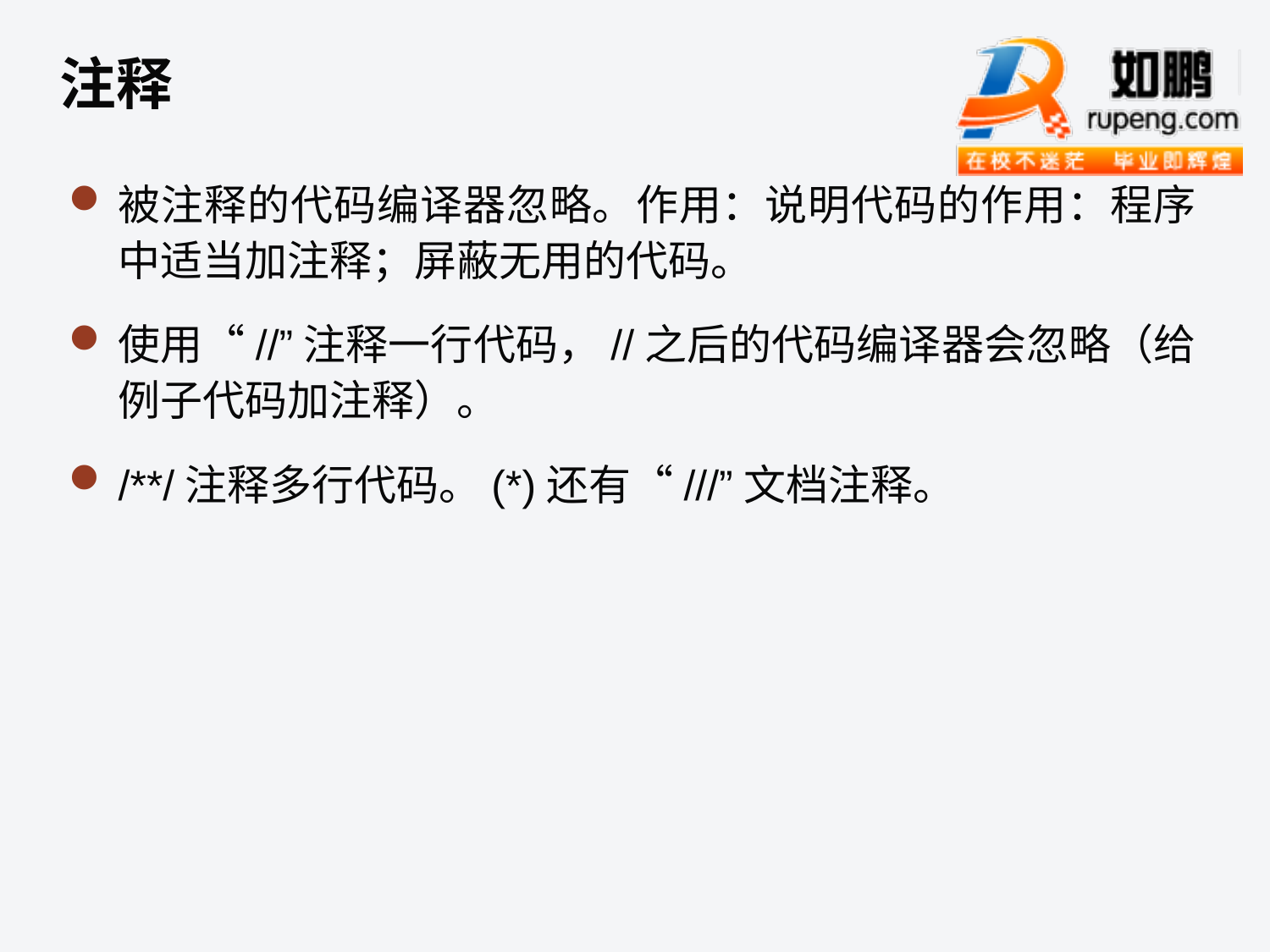

# 注释
被注释的代码编译器忽略。作用：说明代码的作用：程序中适当加注释；屏蔽无用的代码。
使用“//”注释一行代码，//之后的代码编译器会忽略（给例子代码加注释）。
/**/注释多行代码。(*)还有“///”文档注释。